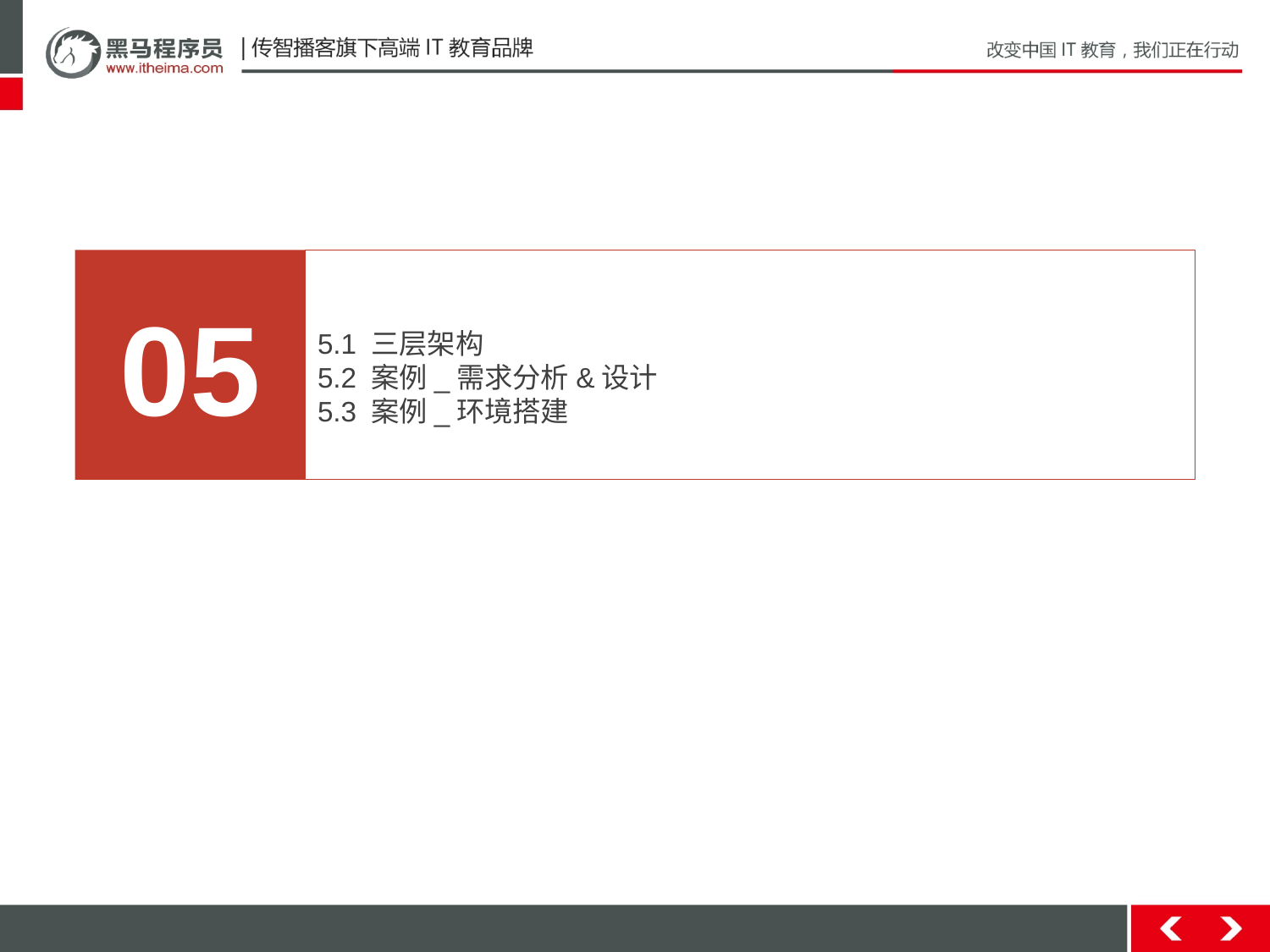

05

5.1 三层架构
5.2 案例_需求分析&设计
5.3 案例_环境搭建